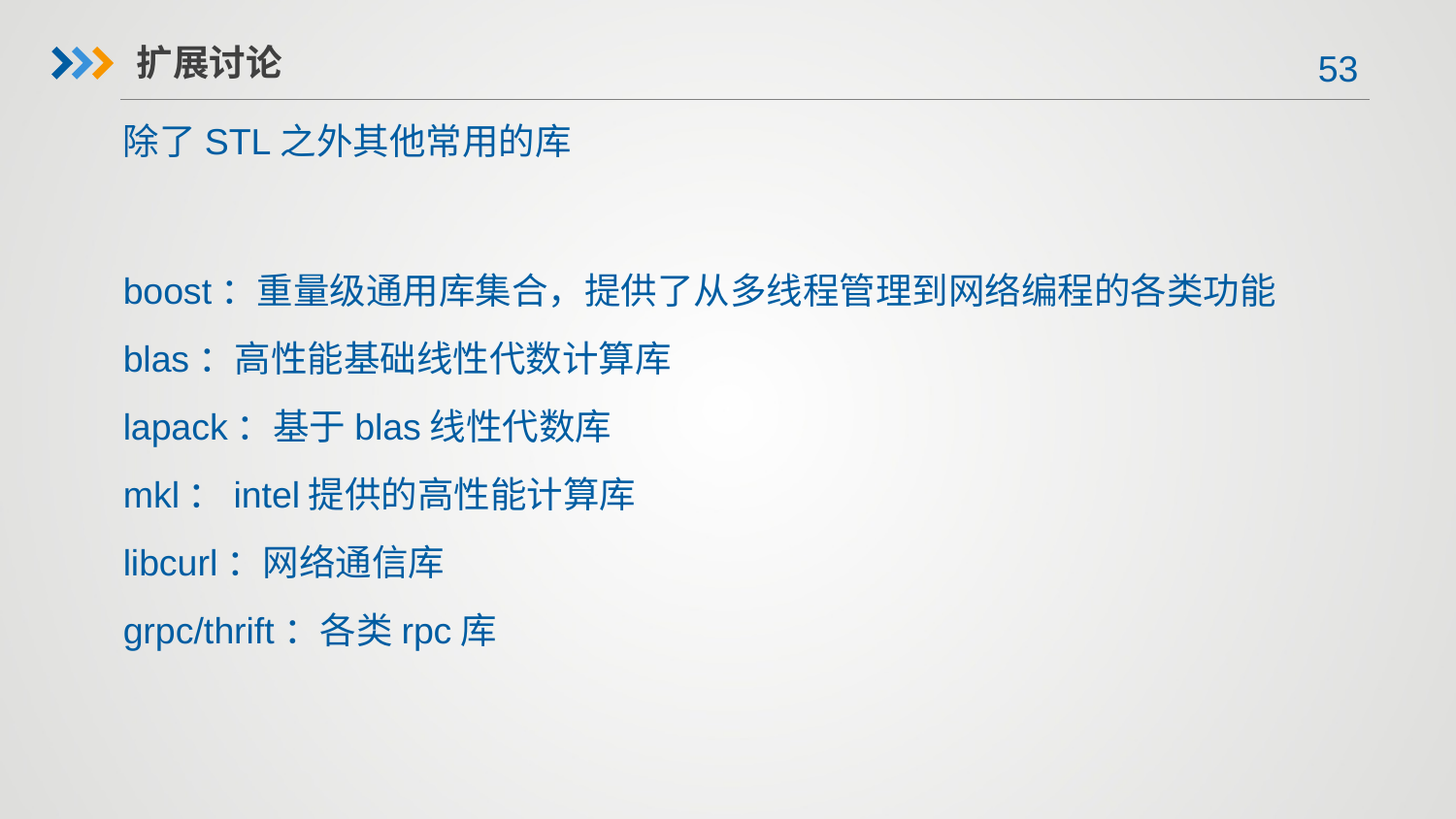

扩展讨论
除了STL之外其他常用的库
boost：重量级通用库集合，提供了从多线程管理到网络编程的各类功能
blas：高性能基础线性代数计算库
lapack：基于blas线性代数库
mkl：intel提供的高性能计算库
libcurl：网络通信库
grpc/thrift：各类rpc库